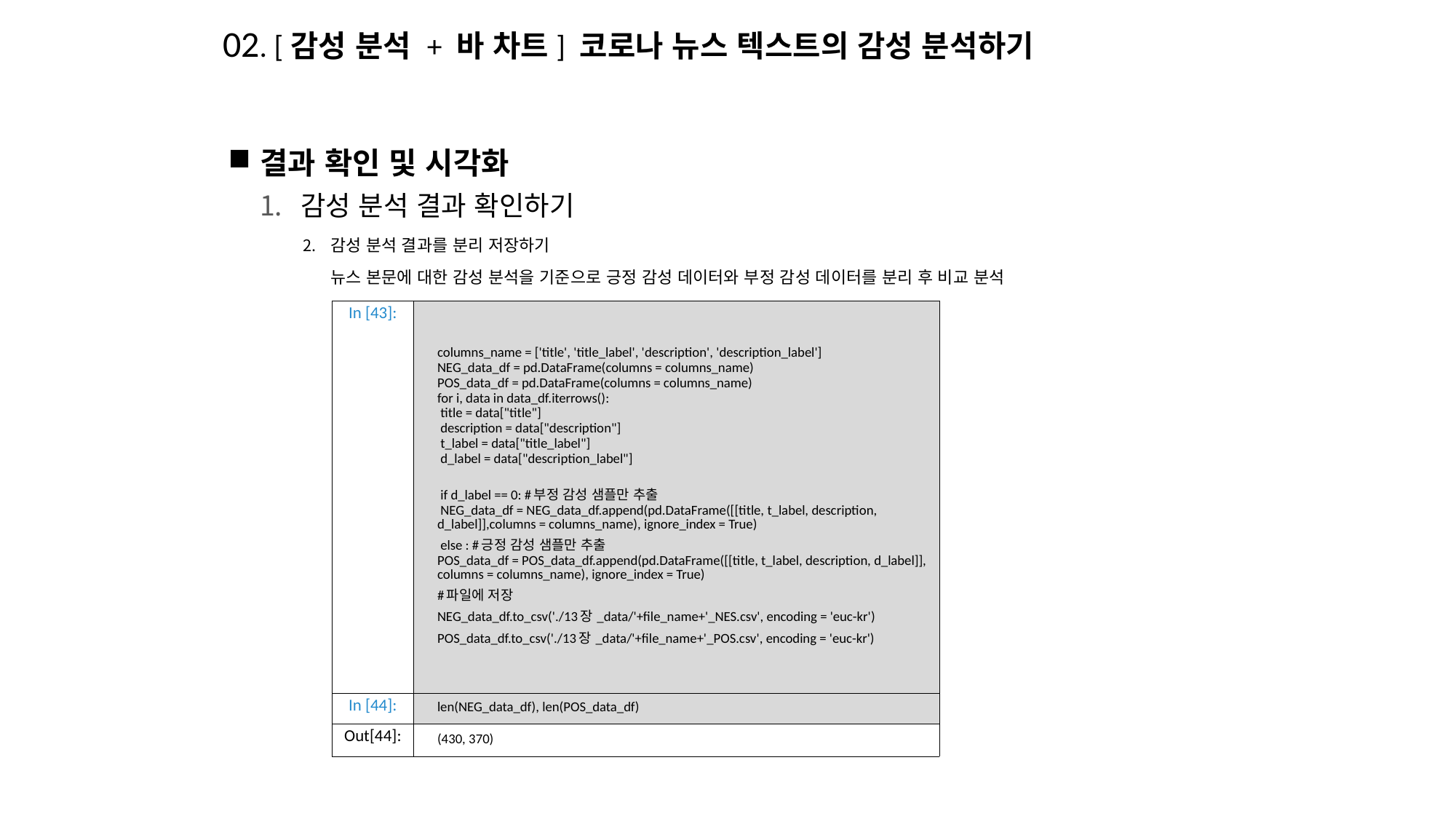

# 02. [감성 분석 + 바 차트] 코로나 뉴스 텍스트의 감성 분석하기
결과 확인 및 시각화
감성 분석 결과 확인하기
감성 분석 결과를 분리 저장하기
     뉴스 본문에 대한 감성 분석을 기준으로 긍정 감성 데이터와 부정 감성 데이터를 분리 후 비교 분석

| In [43]: | columns\_name = ['title', 'title\_label', 'description', 'description\_label'] NEG\_data\_df = pd.DataFrame(columns = columns\_name) POS\_data\_df = pd.DataFrame(columns = columns\_name) for i, data in data\_df.iterrows(): title = data["title"] description = data["description"] t\_label = data["title\_label"] d\_label = data["description\_label"] if d\_label == 0: #부정 감성 샘플만 추출 NEG\_data\_df = NEG\_data\_df.append(pd.DataFrame([[title, t\_label, description, d\_label]],columns = columns\_name), ignore\_index = True) else : #긍정 감성 샘플만 추출 POS\_data\_df = POS\_data\_df.append(pd.DataFrame([[title, t\_label, description, d\_label]], columns = columns\_name), ignore\_index = True) #파일에 저장 NEG\_data\_df.to\_csv('./13장\_data/'+file\_name+'\_NES.csv', encoding = 'euc-kr') POS\_data\_df.to\_csv('./13장\_data/'+file\_name+'\_POS.csv', encoding = 'euc-kr') |
| --- | --- |
| In [44]: | len(NEG\_data\_df), len(POS\_data\_df) |
| Out[44]: | (430, 370) |